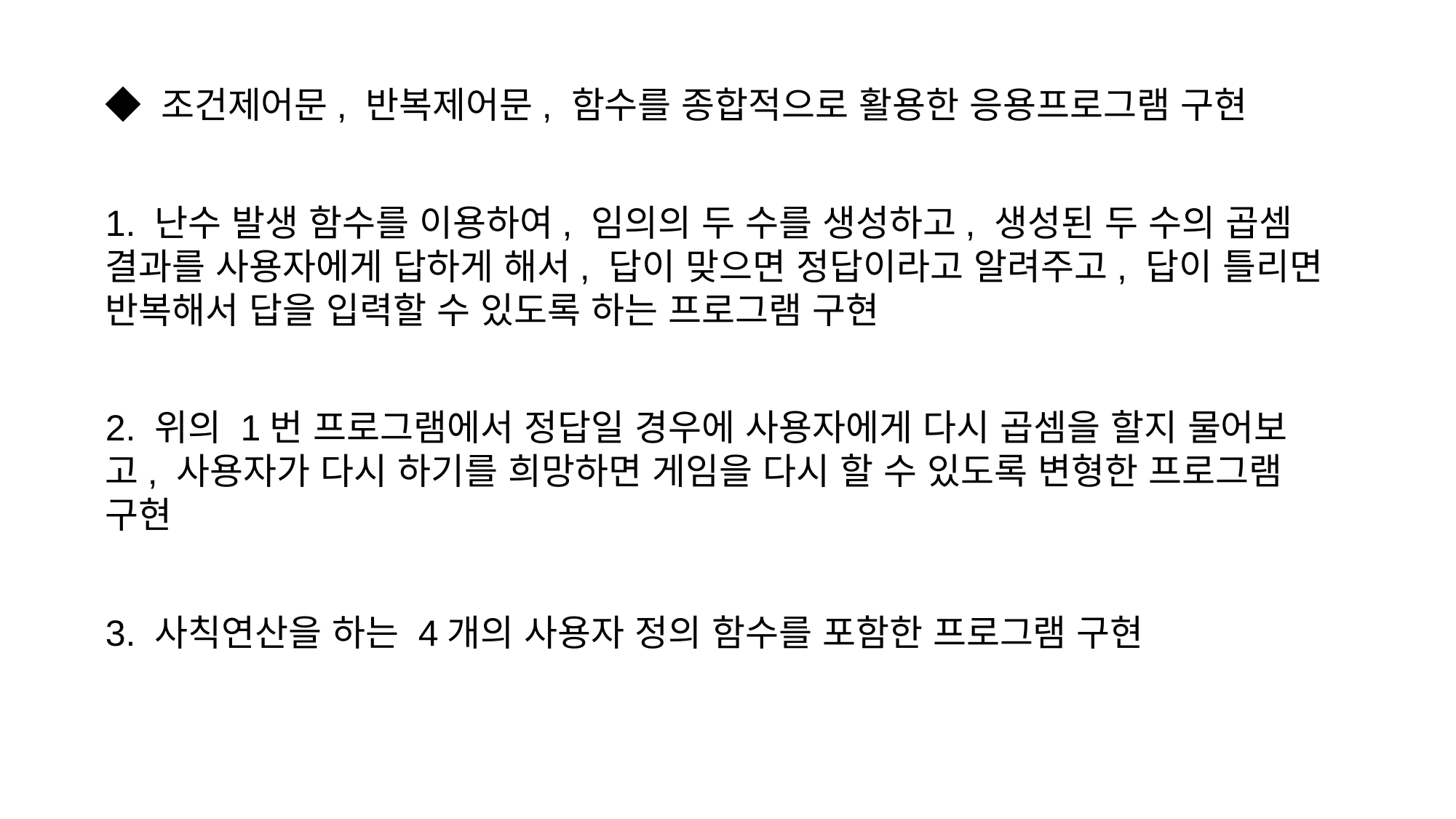

◆ 조건제어문, 반복제어문, 함수를 종합적으로 활용한 응용프로그램 구현

1. 난수 발생 함수를 이용하여, 임의의 두 수를 생성하고, 생성된 두 수의 곱셈 결과를 사용자에게 답하게 해서, 답이 맞으면 정답이라고 알려주고, 답이 틀리면 반복해서 답을 입력할 수 있도록 하는 프로그램 구현

2. 위의 1번 프로그램에서 정답일 경우에 사용자에게 다시 곱셈을 할지 물어보고, 사용자가 다시 하기를 희망하면 게임을 다시 할 수 있도록 변형한 프로그램 구현

3. 사칙연산을 하는 4개의 사용자 정의 함수를 포함한 프로그램 구현